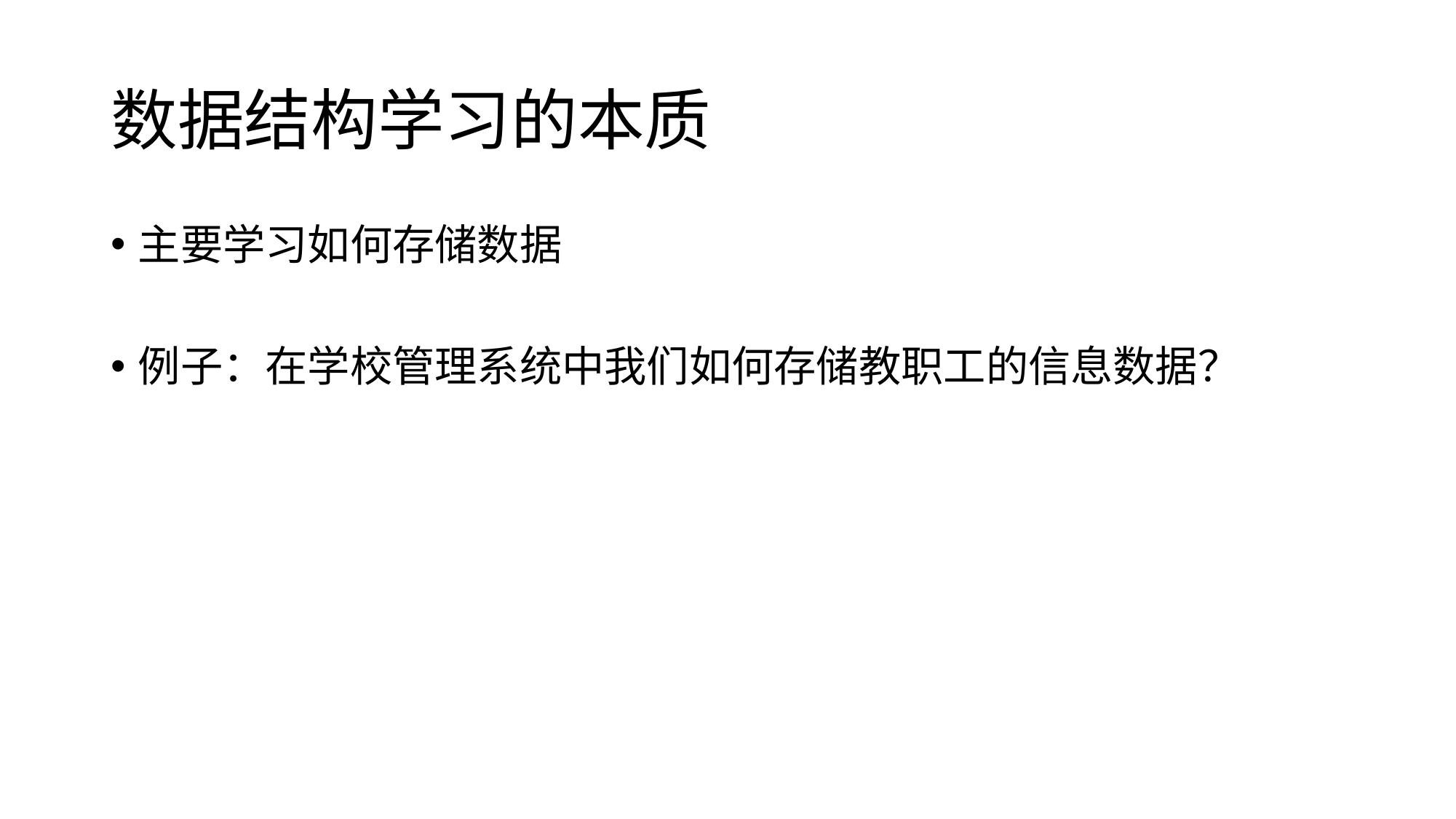

# 数据结构学习的本质
主要学习如何存储数据

例子：在学校管理系统中我们如何存储教职工的信息数据？